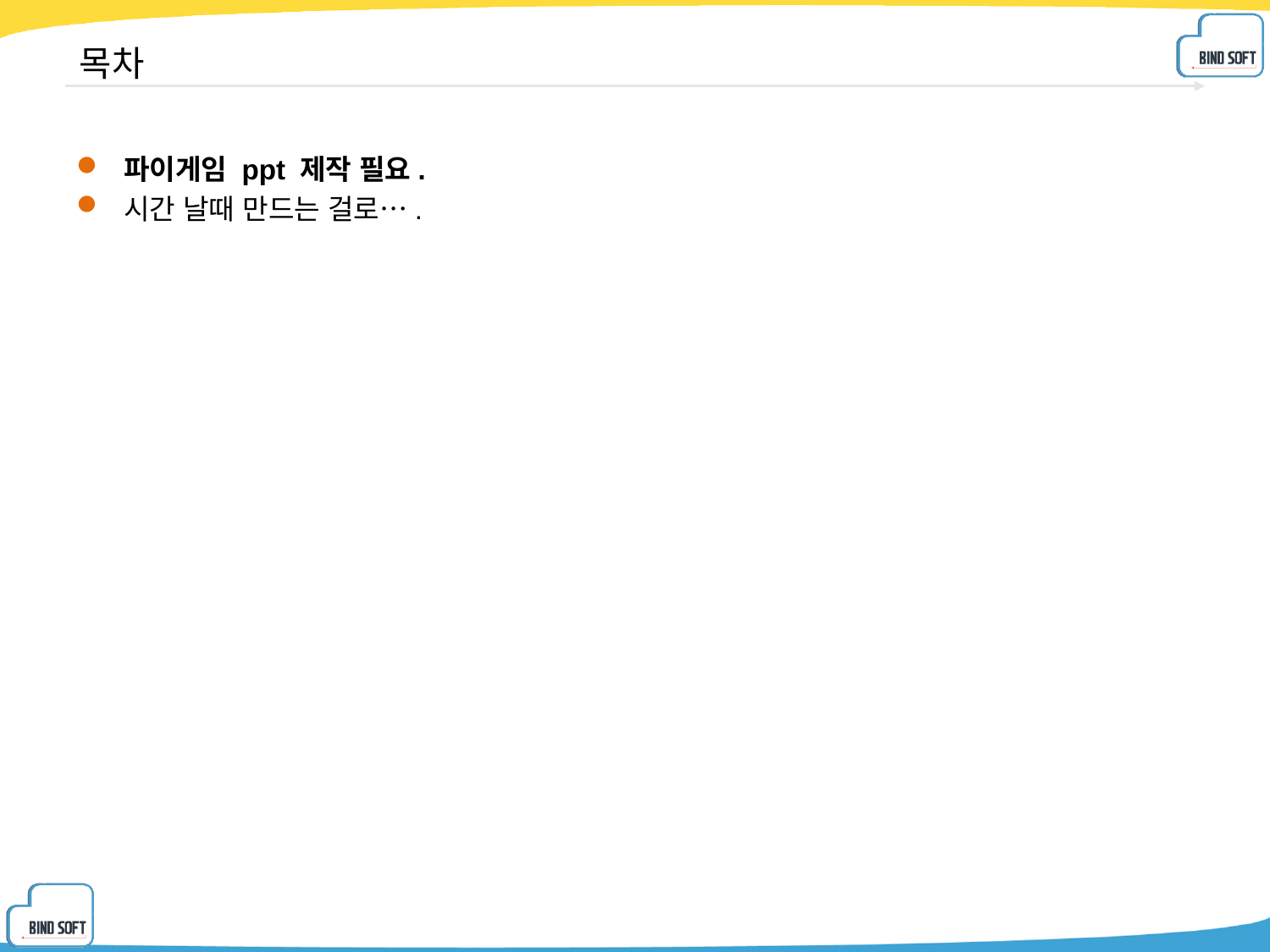

# 목차
파이게임 ppt 제작 필요.
시간 날때 만드는 걸로….